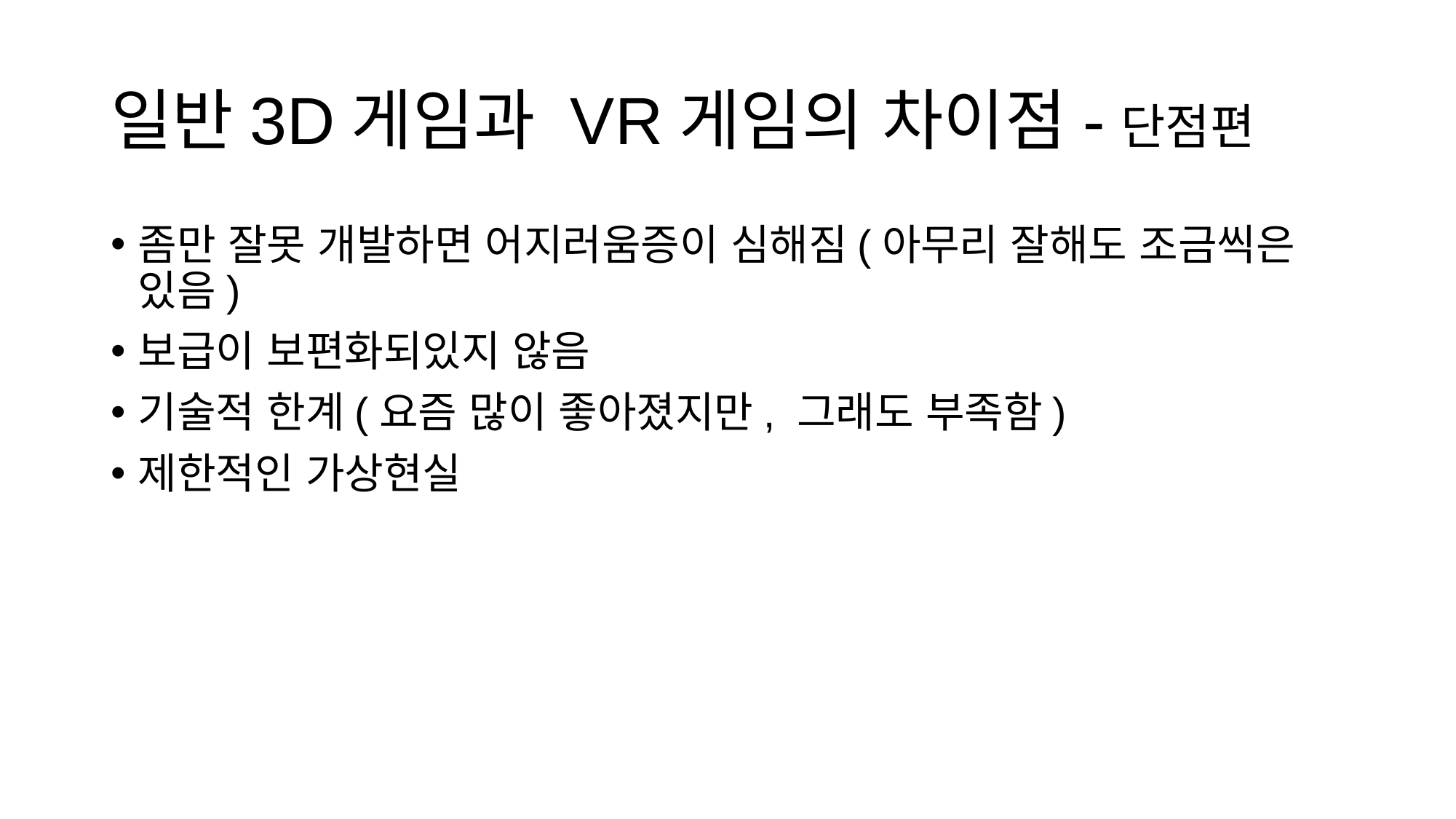

# 일반3D게임과 VR게임의 차이점-단점편
좀만 잘못 개발하면 어지러움증이 심해짐(아무리 잘해도 조금씩은 있음)
보급이 보편화되있지 않음
기술적 한계(요즘 많이 좋아졌지만, 그래도 부족함)
제한적인 가상현실